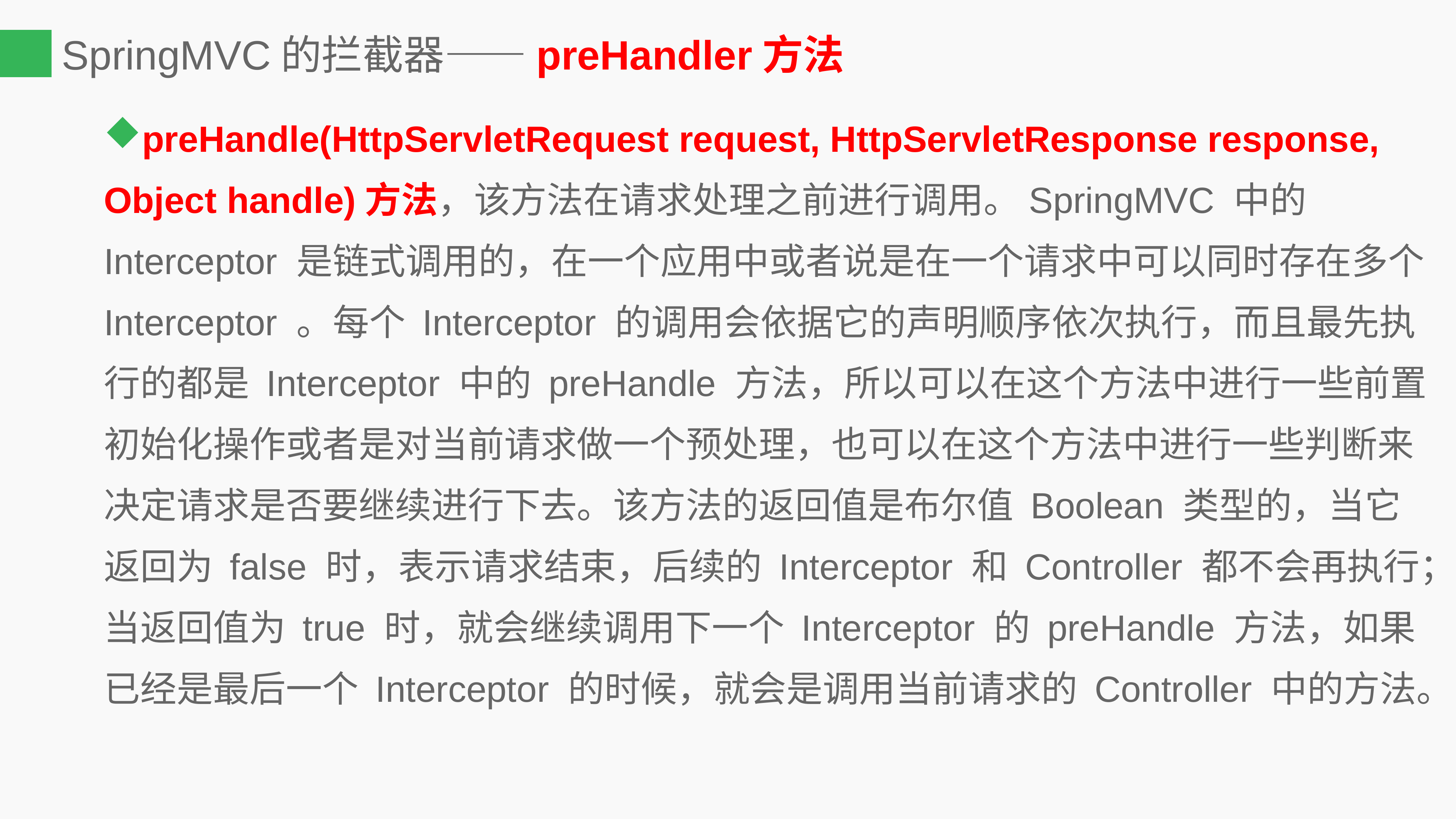

# SpringMVC的拦截器——preHandler方法
preHandle(HttpServletRequest request, HttpServletResponse response, Object handle)方法，该方法在请求处理之前进行调用。SpringMVC 中的 Interceptor 是链式调用的，在一个应用中或者说是在一个请求中可以同时存在多个 Interceptor 。每个 Interceptor 的调用会依据它的声明顺序依次执行，而且最先执行的都是 Interceptor 中的 preHandle 方法，所以可以在这个方法中进行一些前置初始化操作或者是对当前请求做一个预处理，也可以在这个方法中进行一些判断来决定请求是否要继续进行下去。该方法的返回值是布尔值 Boolean 类型的，当它返回为 false 时，表示请求结束，后续的 Interceptor 和 Controller 都不会再执行；当返回值为 true 时，就会继续调用下一个 Interceptor 的 preHandle 方法，如果已经是最后一个 Interceptor 的时候，就会是调用当前请求的 Controller 中的方法。